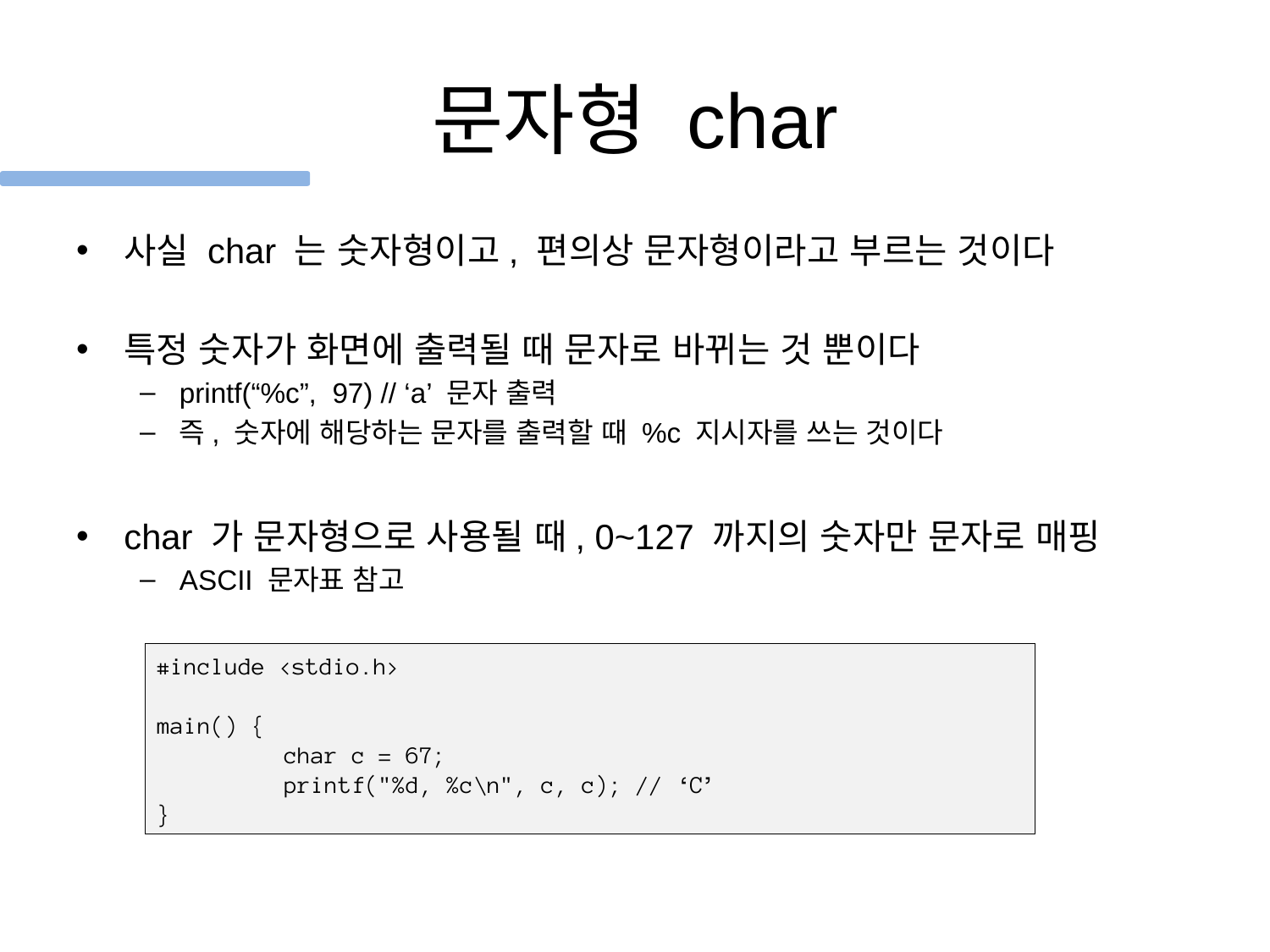

# 문자형 char

사실 char 는 숫자형이고, 편의상 문자형이라고 부르는 것이다

특정 숫자가 화면에 출력될 때 문자로 바뀌는 것 뿐이다
printf(“%c”,  97) // ‘a’ 문자 출력
즉, 숫자에 해당하는 문자를 출력할 때 %c 지시자를 쓰는 것이다

char 가 문자형으로 사용될 때, 0~127 까지의 숫자만 문자로 매핑
ASCII 문자표 참고
#include <stdio.h>

main() {
	char c = 67;
	printf("%d, %c\n", c, c); // ‘C’
}